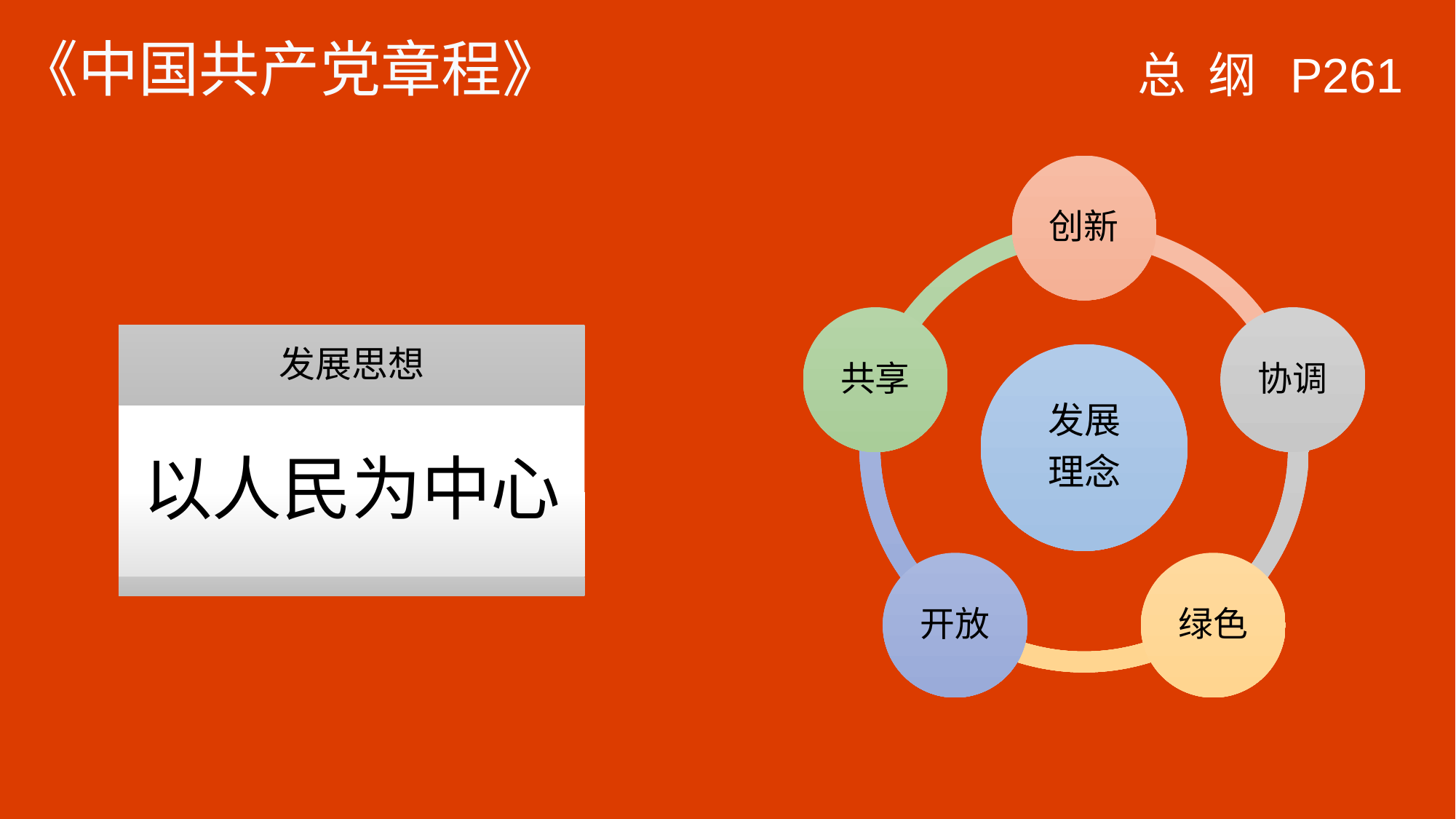

《中国共产党章程》
总  纲  P261
发展
理念
创新
协调
绿色
开放
共享
发展思想
以人民为中心